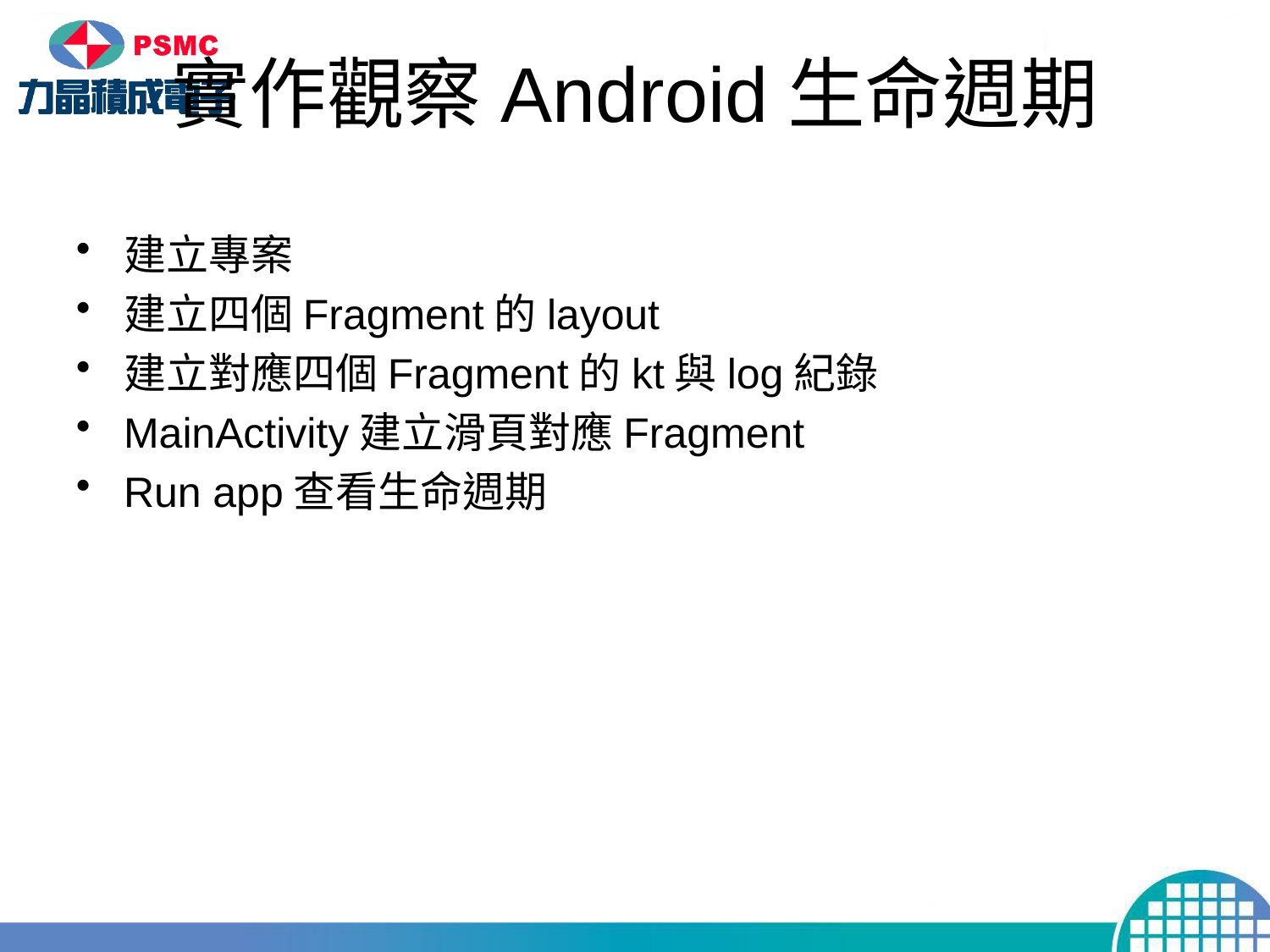

實作觀察Android生命週期
建立專案
建立四個Fragment的layout
建立對應四個Fragment的kt與log紀錄
MainActivity建立滑頁對應Fragment
Run app查看生命週期